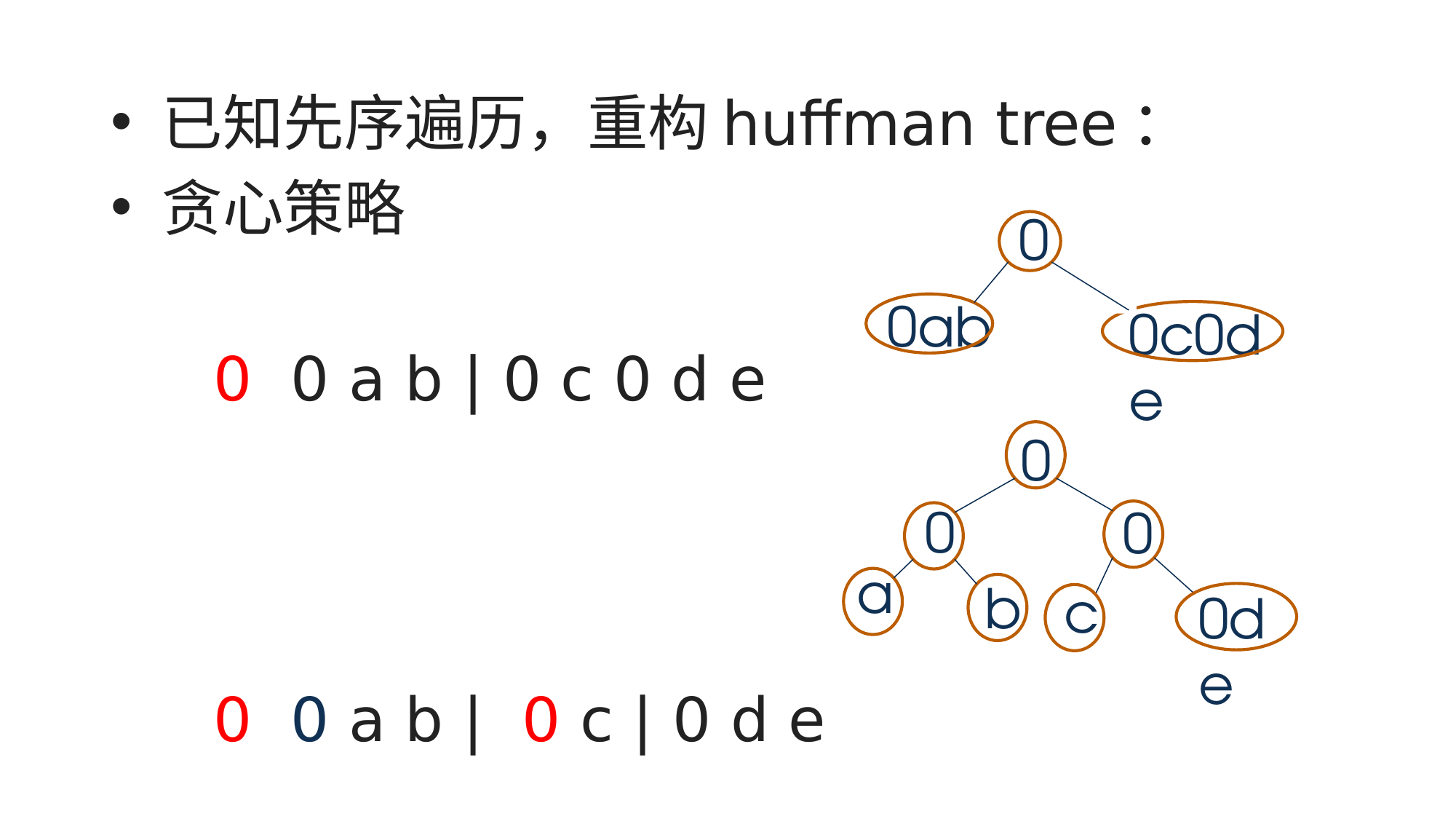

已知先序遍历，重构huffman tree：
贪心策略

	0  0 a b | 0 c 0 d e

	0  0 a b |  0 c | 0 d e
0

0ab
0c0de
0

0
a
0de

0

b

c